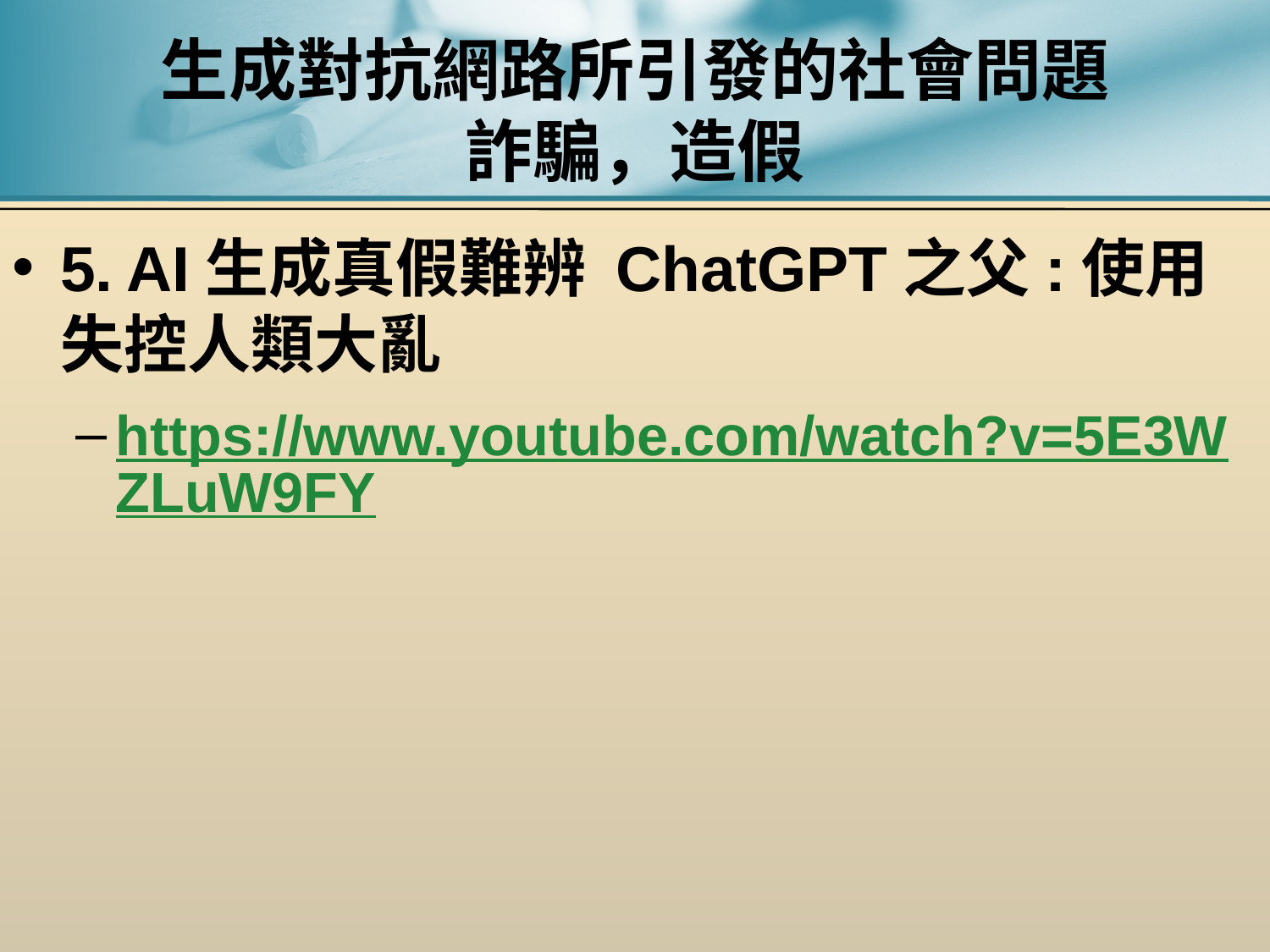

# 生成對抗網路所引發的社會問題 詐騙，造假
5. AI生成真假難辨 ChatGPT之父:使用失控人類大亂
https://www.youtube.com/watch?v=5E3WZLuW9FY